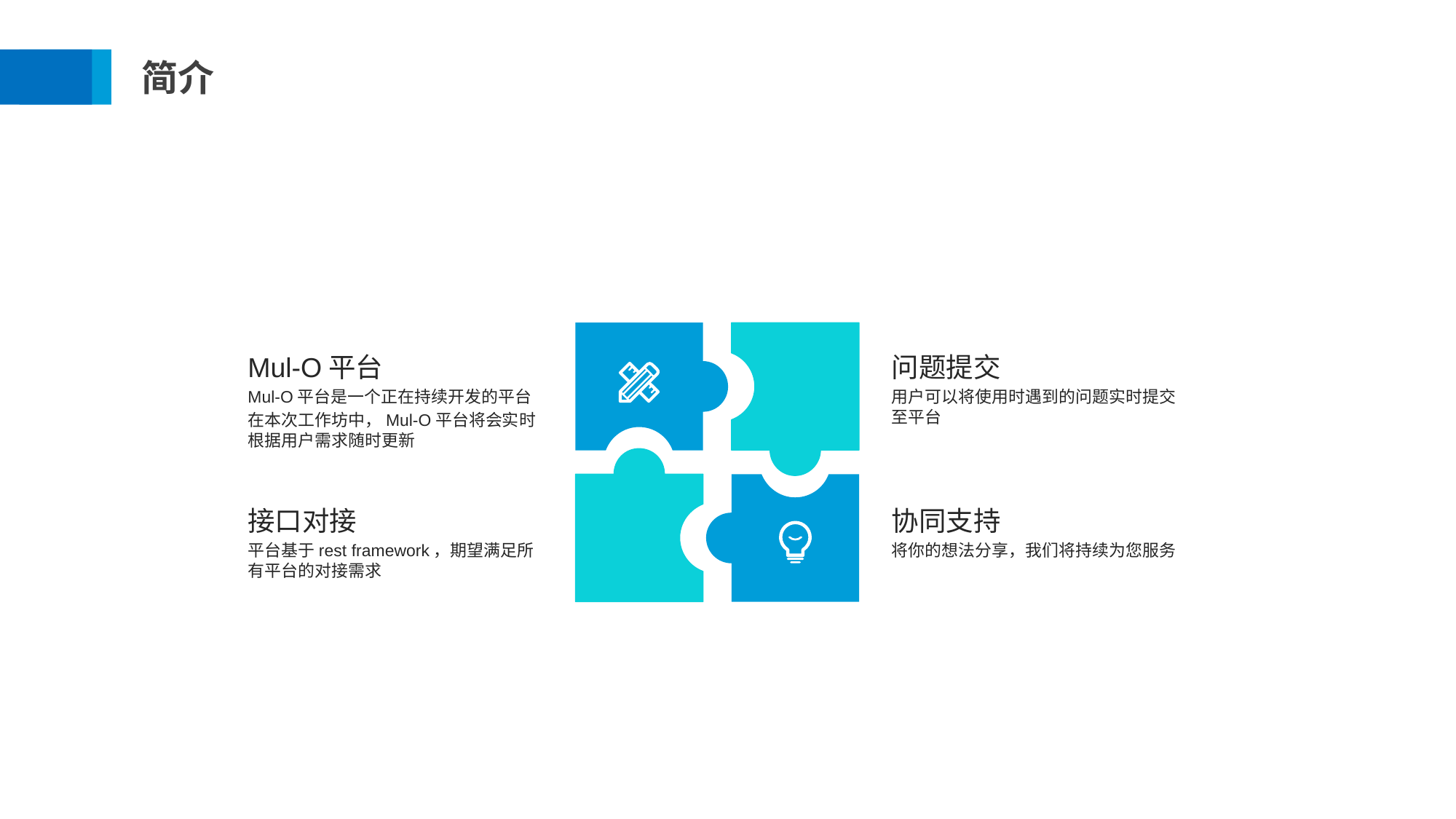

简介

Mul-O平台
Mul-O平台是一个正在持续开发的平台
在本次工作坊中，Mul-O平台将会实时根据用户需求随时更新
问题提交
用户可以将使用时遇到的问题实时提交至平台

接口对接
平台基于rest framework，期望满足所有平台的对接需求
协同支持
将你的想法分享，我们将持续为您服务